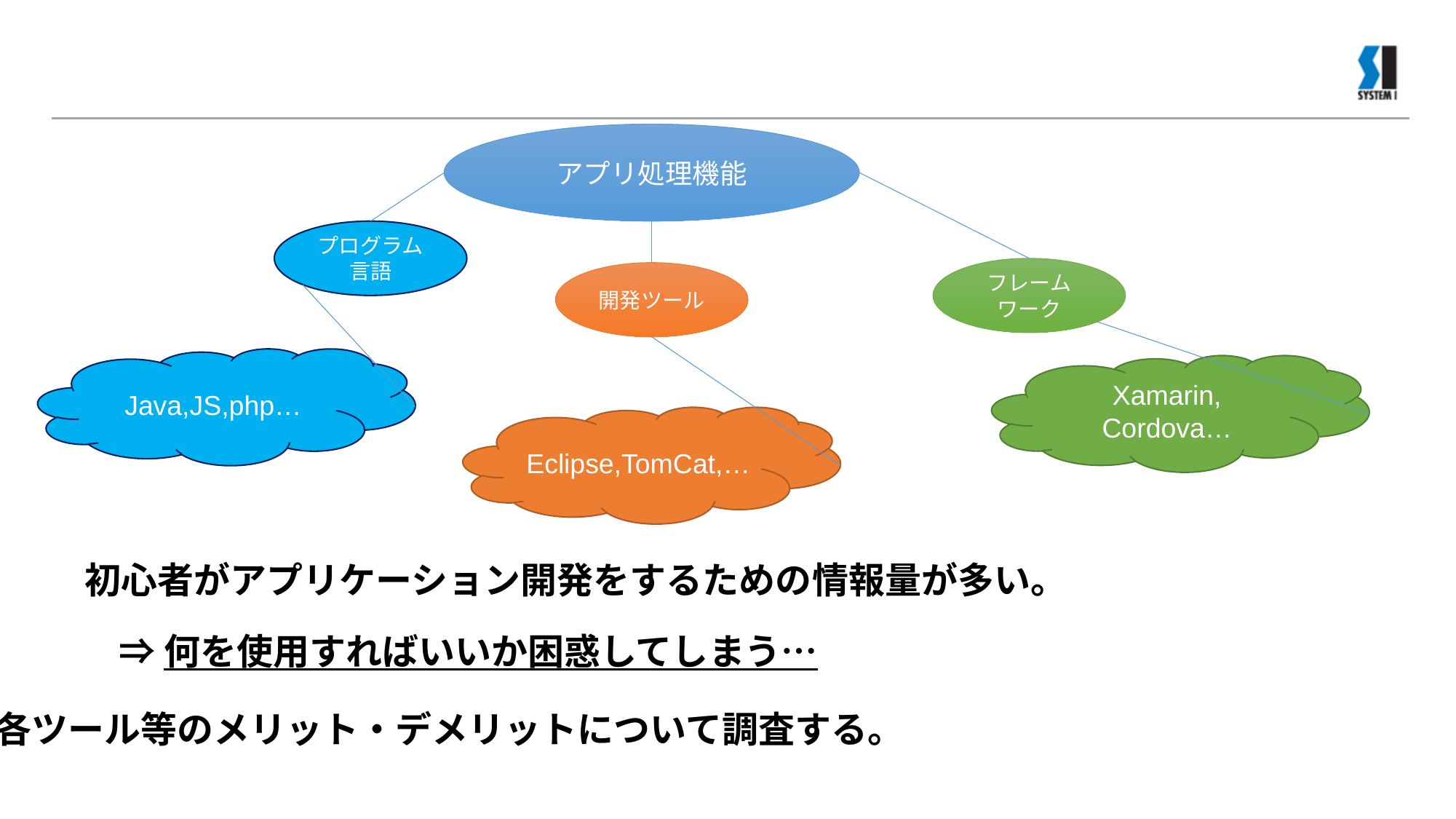

アプリ処理機能
プログラム言語
フレームワーク
開発ツール
Java,JS,php…
Xamarin, Cordova…
Eclipse,TomCat,…
初心者がアプリケーション開発をするための情報量が多い。
⇒何を使用すればいいか困惑してしまう…
各ツール等のメリット・デメリットについて調査する。